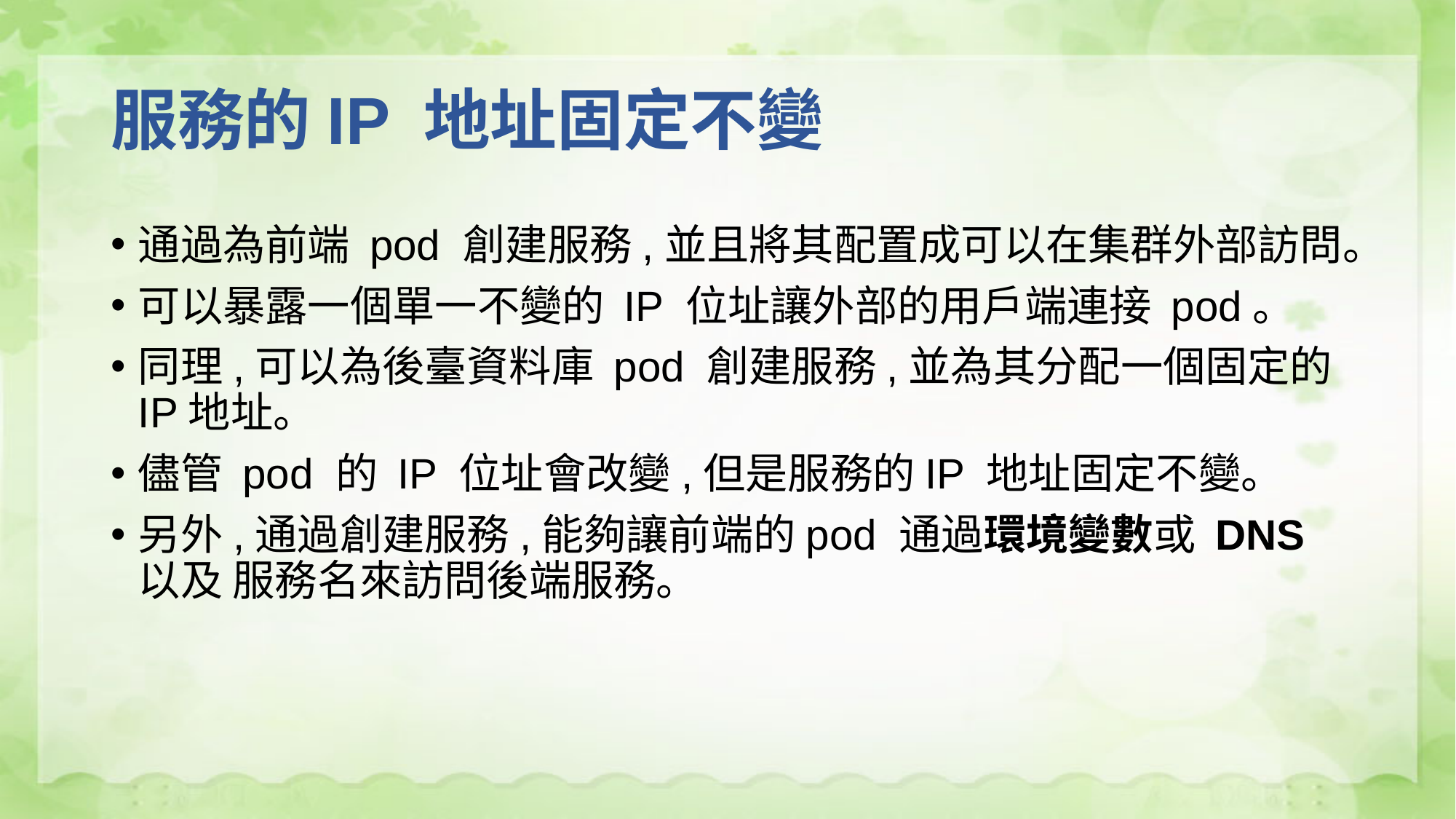

# 服務的IP 地址固定不變
通過為前端 pod 創建服務,並且將其配置成可以在集群外部訪問。
可以暴露一個單一不變的 IP 位址讓外部的用戶端連接 pod。
同理,可以為後臺資料庫 pod 創建服務,並為其分配一個固定的IP地址。
儘管 pod 的 IP 位址會改變,但是服務的IP 地址固定不變。
另外,通過創建服務,能夠讓前端的pod 通過環境變數或 DNS 以及 服務名來訪問後端服務。